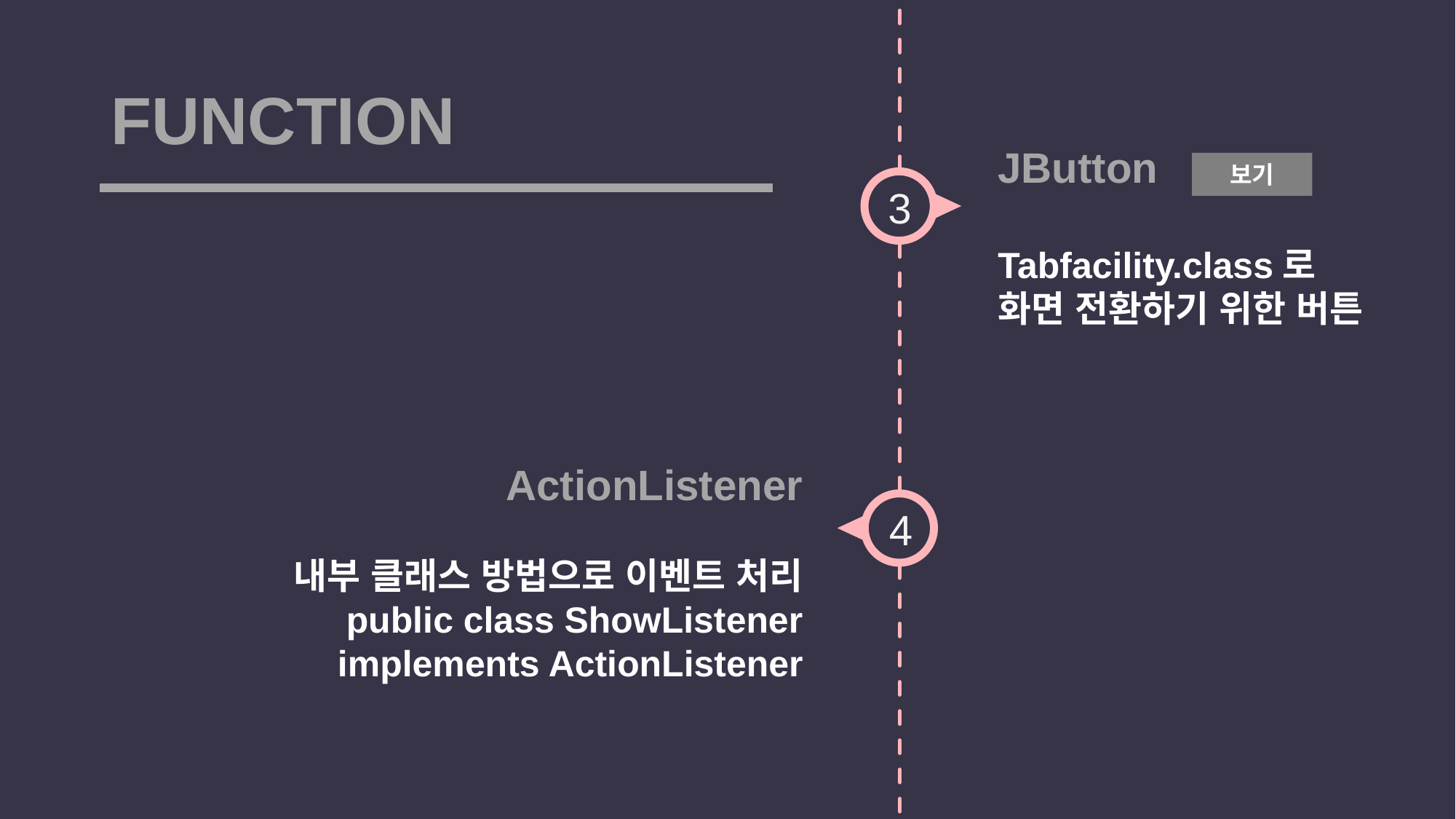

# FUNCTION
JButton

Tabfacility.class로
화면 전환하기 위한 버튼
보기

3

ActionListener

내부 클래스 방법으로 이벤트 처리
public class ShowListener
implements ActionListener

4